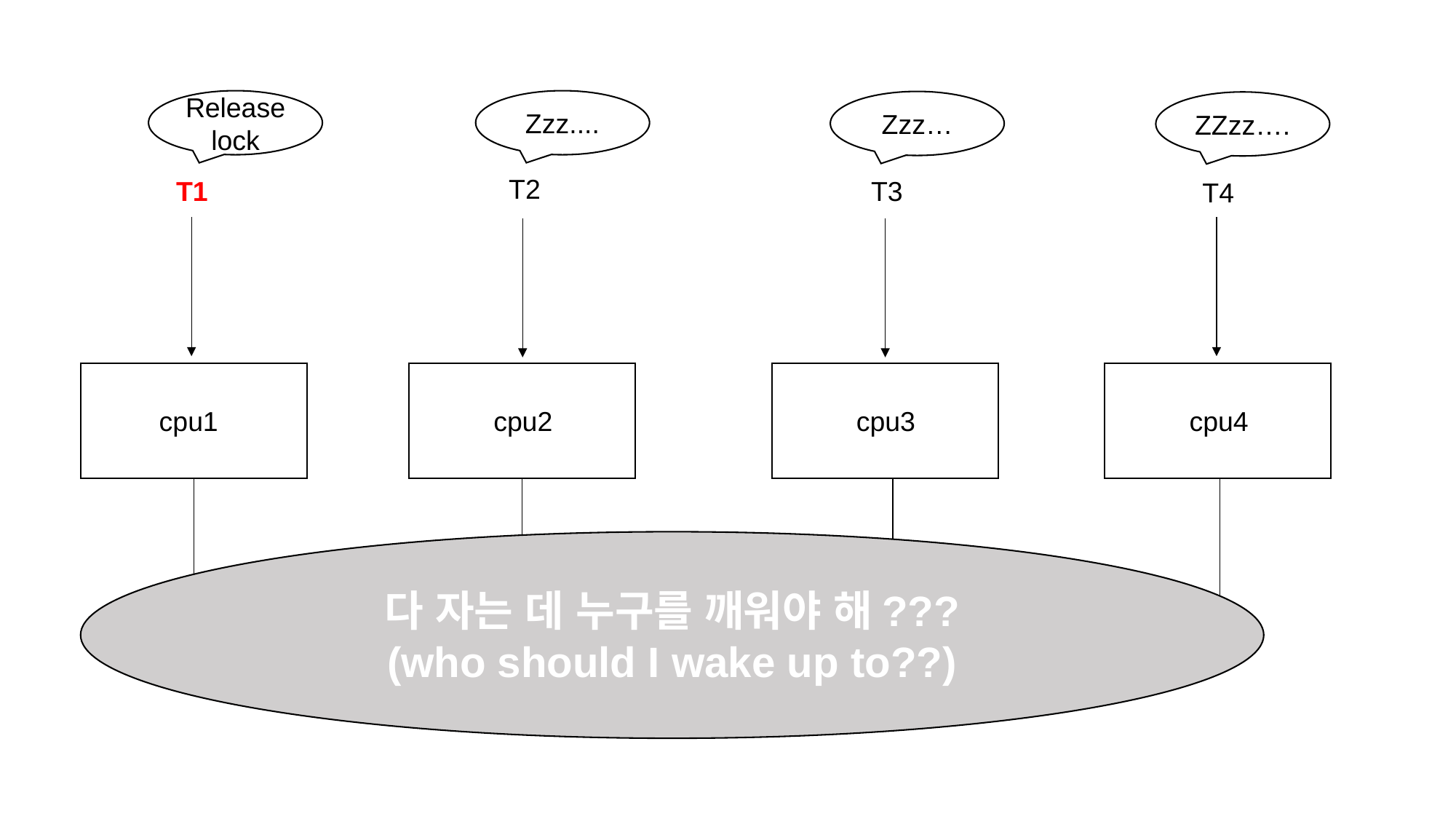

Release lock
Zzz....
Zzz…
ZZzz….
T2
T1
T3
T4

cpu1
cpu2
cpu3
cpu4
다 자는 데 누구를 깨워야 해???
(who should I wake up to??)